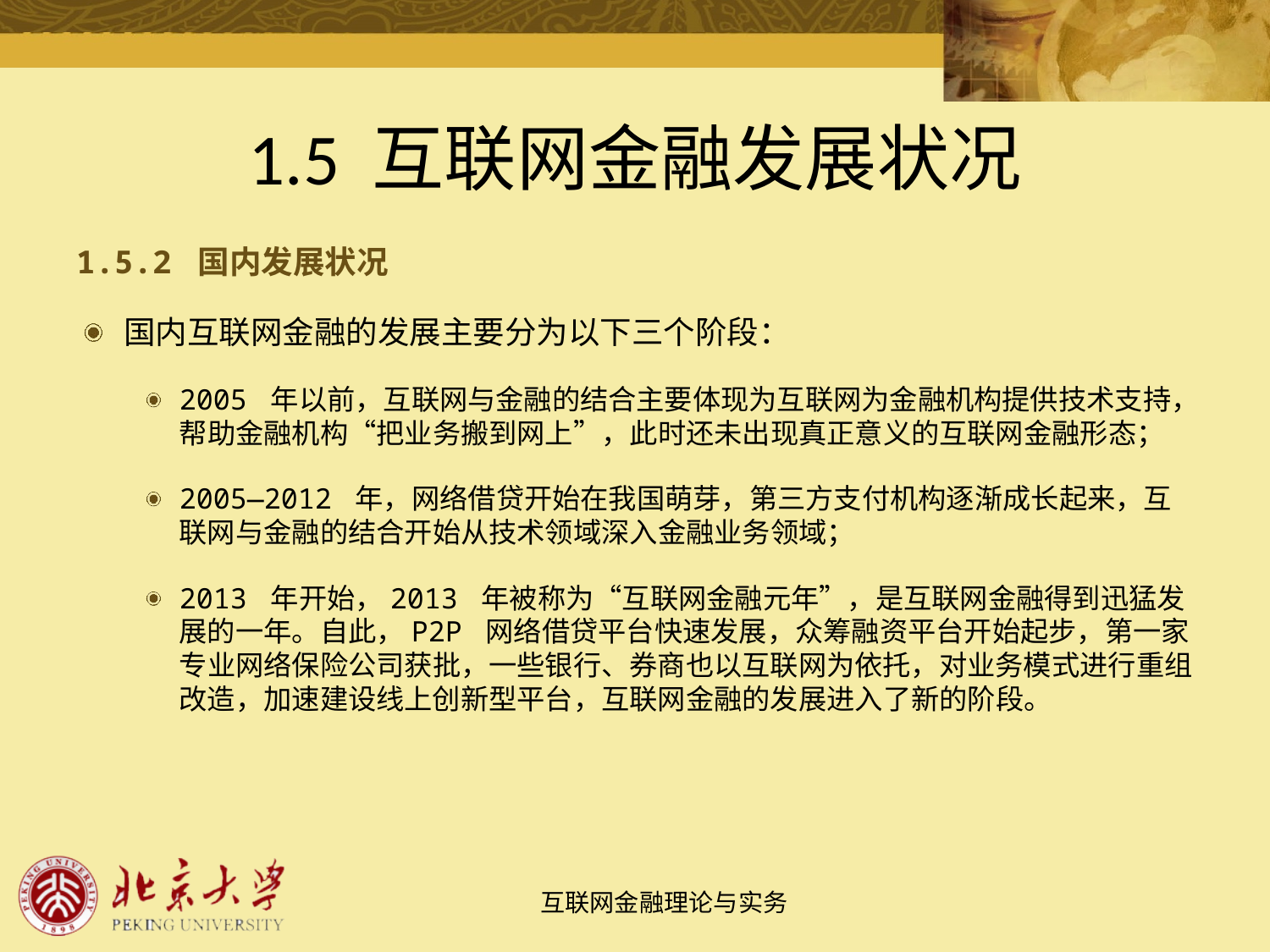

# 1.5 互联网金融发展状况
1.5.2 国内发展状况
国内互联网金融的发展主要分为以下三个阶段：
2005 年以前，互联网与金融的结合主要体现为互联网为金融机构提供技术支持，帮助金融机构“把业务搬到网上”，此时还未出现真正意义的互联网金融形态；
2005—2012 年，网络借贷开始在我国萌芽，第三方支付机构逐渐成长起来，互联网与金融的结合开始从技术领域深入金融业务领域；
2013 年开始，2013 年被称为“互联网金融元年”，是互联网金融得到迅猛发展的一年。自此，P2P 网络借贷平台快速发展，众筹融资平台开始起步，第一家专业网络保险公司获批，一些银行、券商也以互联网为依托，对业务模式进行重组改造，加速建设线上创新型平台，互联网金融的发展进入了新的阶段。